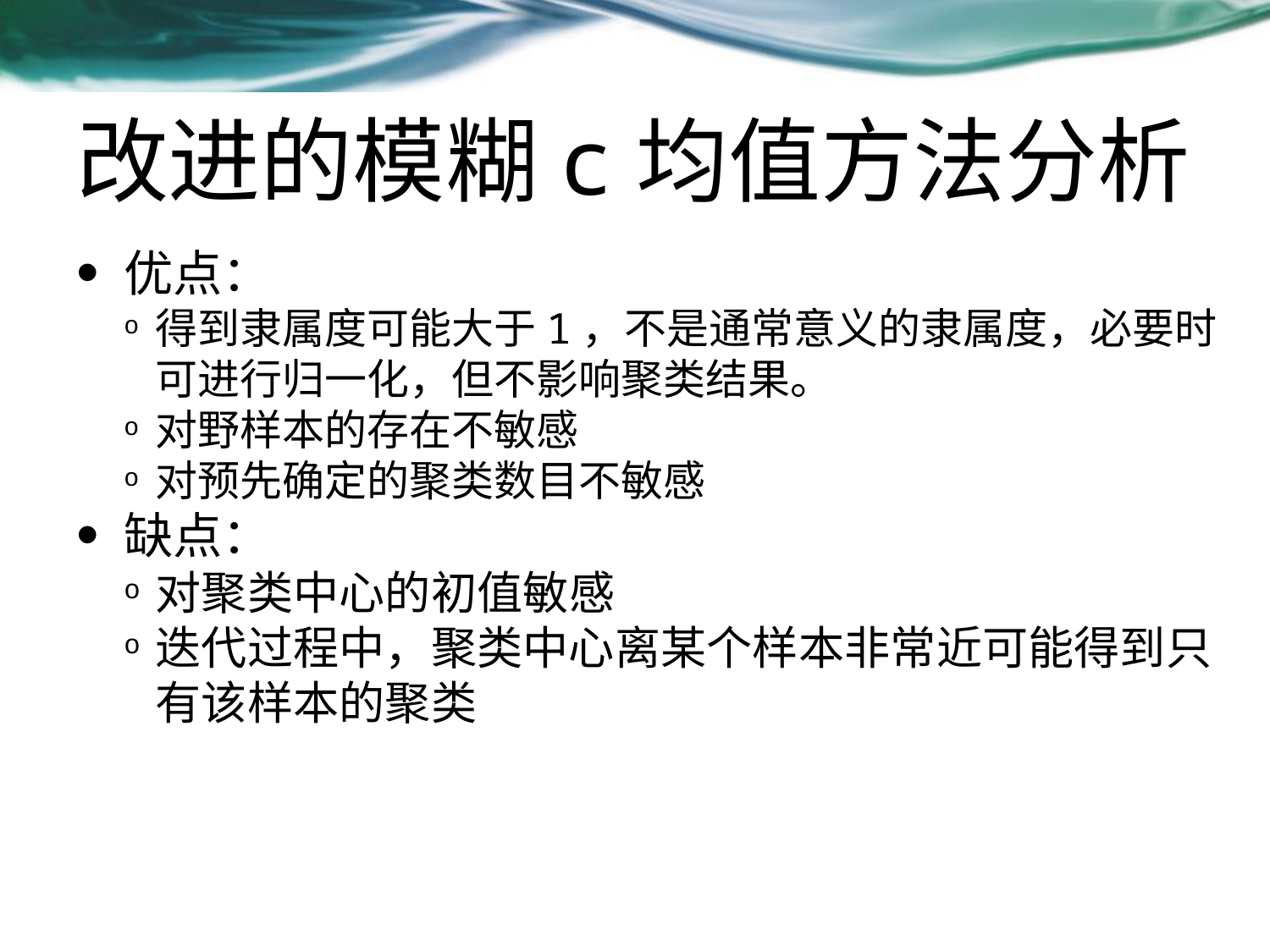

# 改进的模糊c均值方法分析
优点：
得到隶属度可能大于1，不是通常意义的隶属度，必要时可进行归一化，但不影响聚类结果。
对野样本的存在不敏感
对预先确定的聚类数目不敏感
缺点：
对聚类中心的初值敏感
迭代过程中，聚类中心离某个样本非常近可能得到只有该样本的聚类